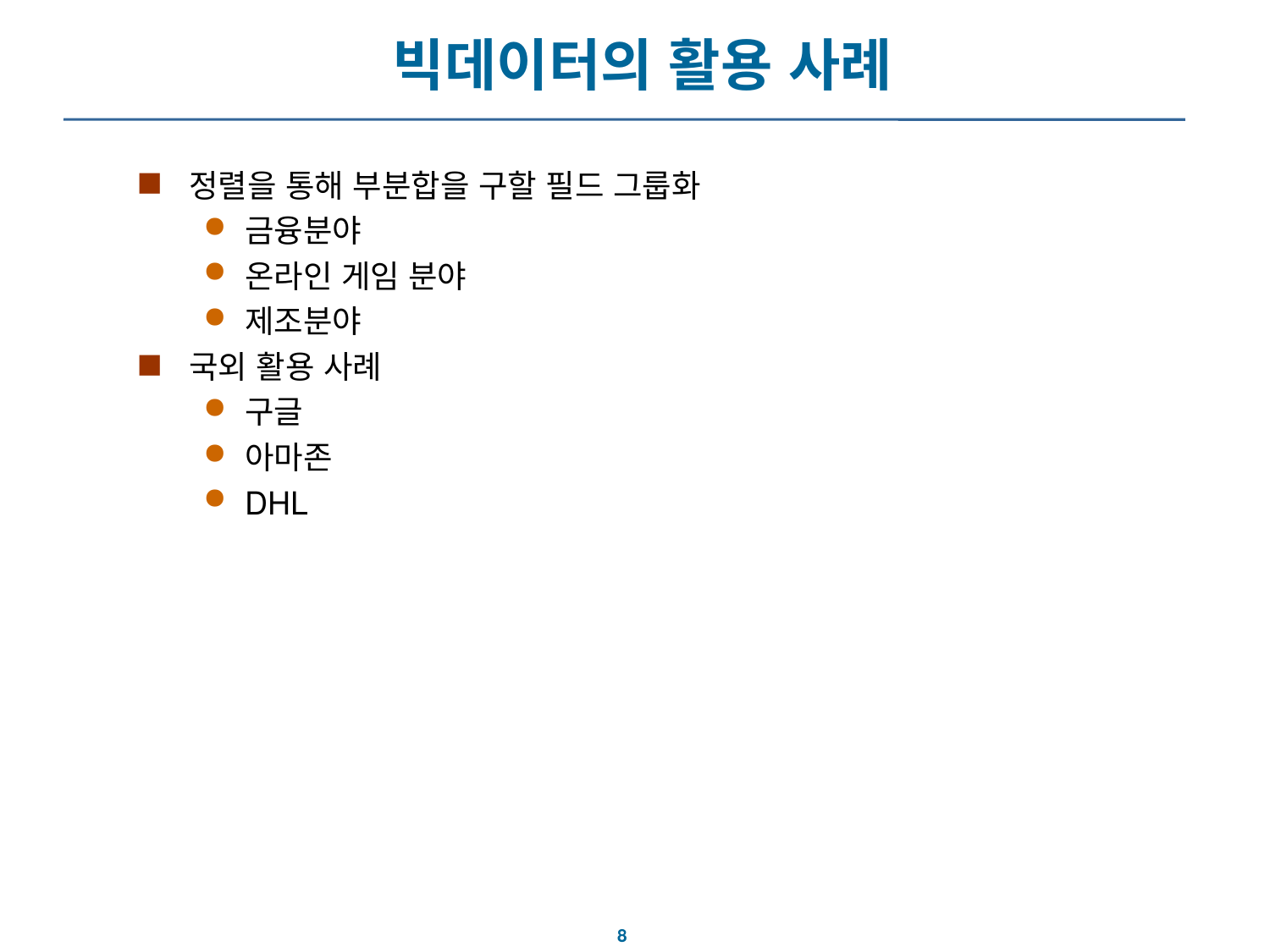

# 빅데이터의 활용 사례
정렬을 통해 부분합을 구할 필드 그룹화
금융분야
온라인 게임 분야
제조분야
국외 활용 사례
구글
아마존
DHL